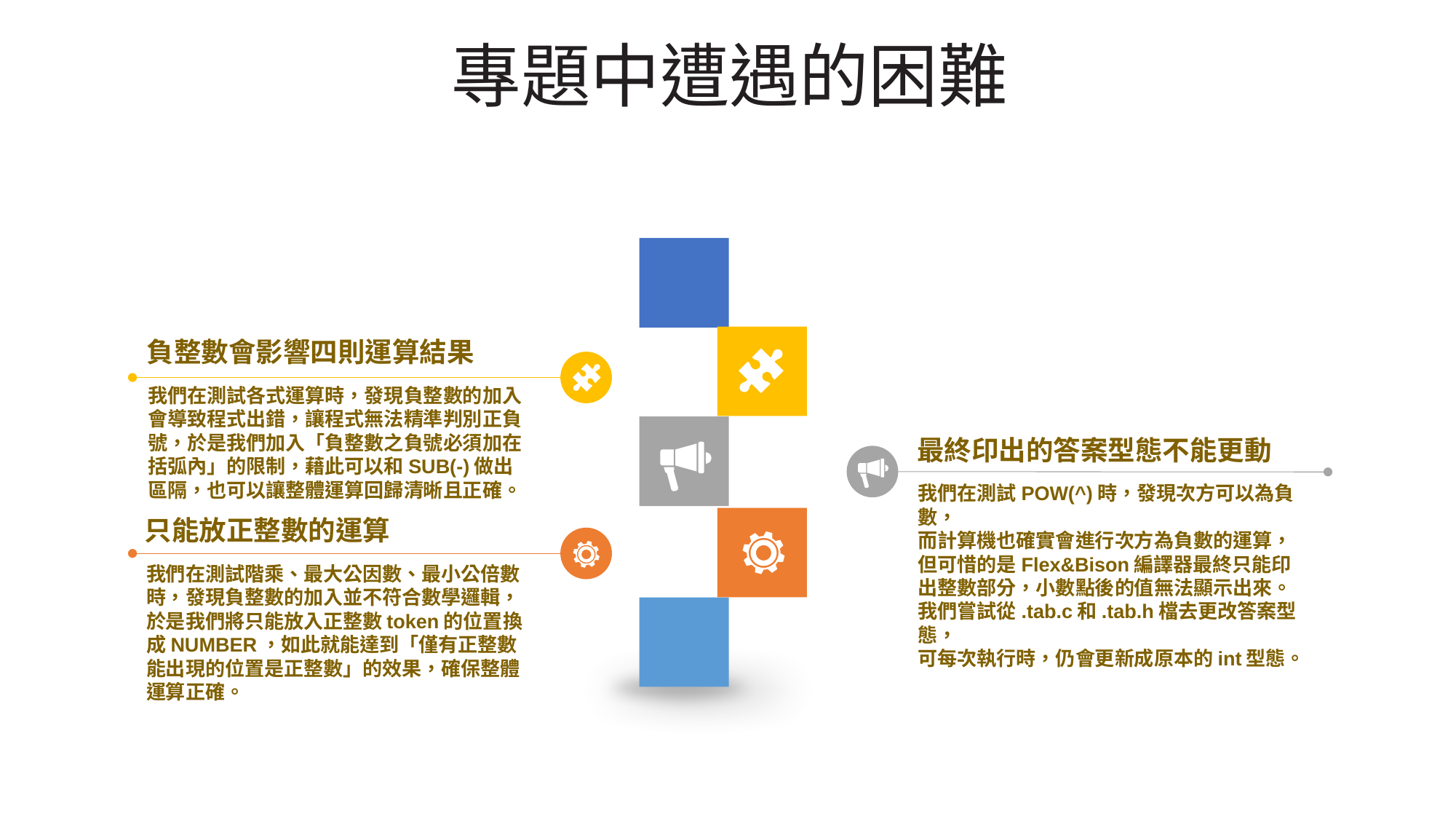

專題中遭遇的困難

負整數會影響四則運算結果

我們在測試各式運算時，發現負整數的加入會導致程式出錯，讓程式無法精準判別正負號，於是我們加入「負整數之負號必須加在括弧內」的限制，藉此可以和SUB(-)做出區隔，也可以讓整體運算回歸清晰且正確。
最終印出的答案型態不能更動

我們在測試POW(^)時，發現次方可以為負數，
而計算機也確實會進行次方為負數的運算，但可惜的是Flex&Bison編譯器最終只能印出整數部分，小數點後的值無法顯示出來。
我們嘗試從.tab.c和.tab.h檔去更改答案型態，
可每次執行時，仍會更新成原本的int型態。
只能放正整數的運算

我們在測試階乘、最大公因數、最小公倍數時，發現負整數的加入並不符合數學邏輯，於是我們將只能放入正整數token的位置換成NUMBER，如此就能達到「僅有正整數能出現的位置是正整數」的效果，確保整體運算正確。